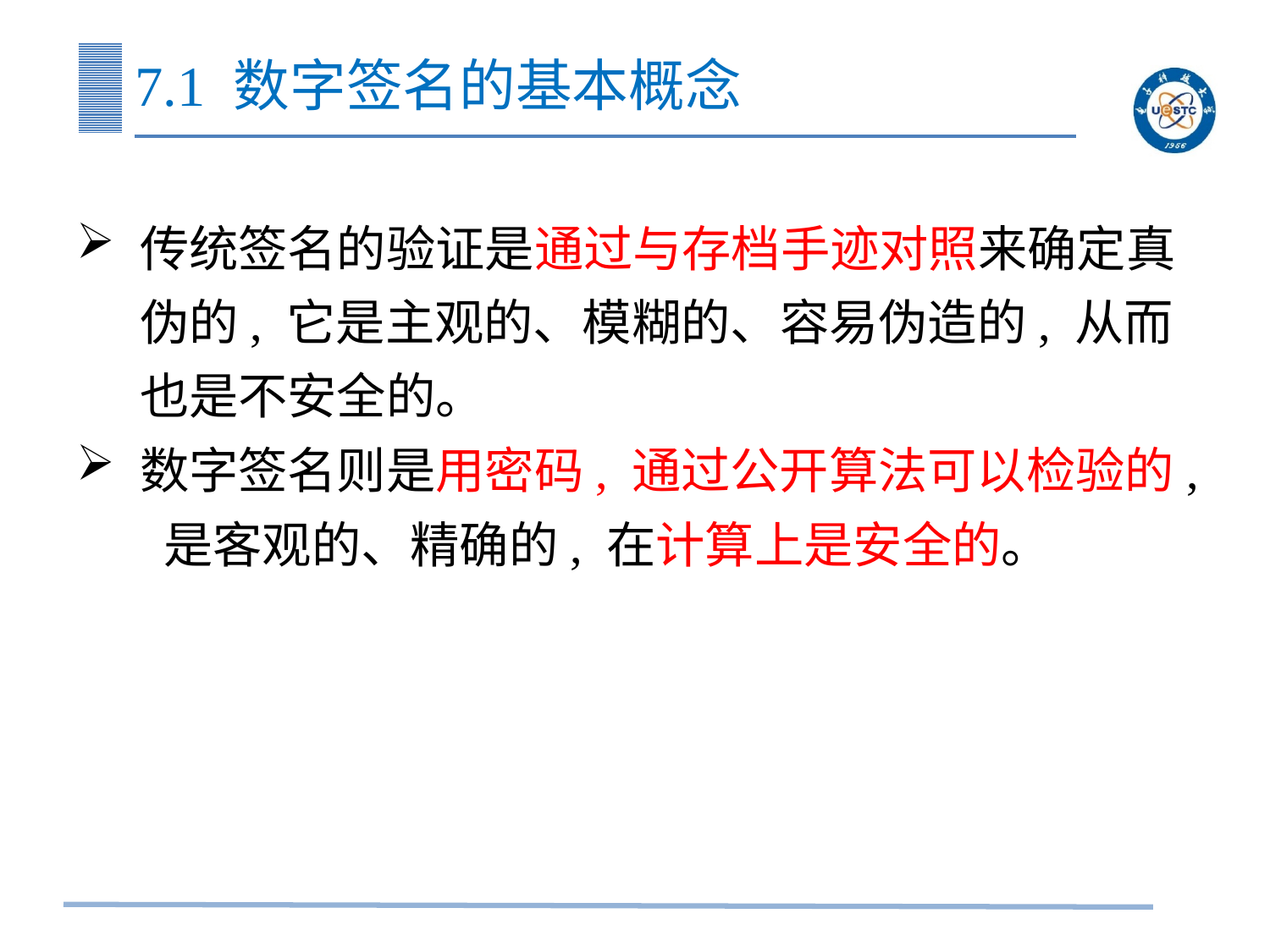

# 7.1 数字签名的基本概念
传统签名的验证是通过与存档手迹对照来确定真伪的, 它是主观的、模糊的、容易伪造的, 从而也是不安全的。
数字签名则是用密码, 通过公开算法可以检验的, 是客观的、精确的, 在计算上是安全的。